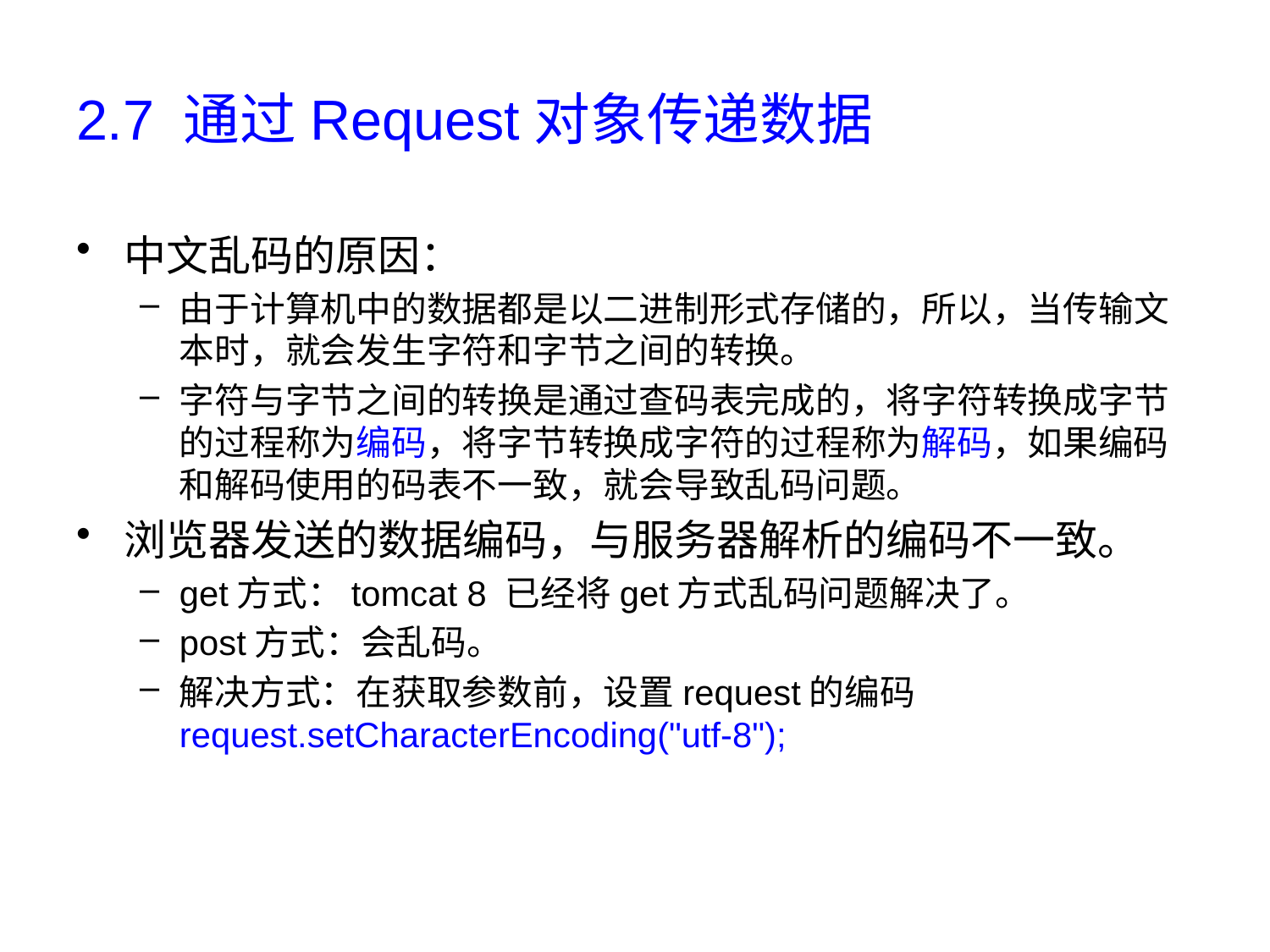

# 2.7 通过Request对象传递数据
中文乱码的原因：
由于计算机中的数据都是以二进制形式存储的，所以，当传输文本时，就会发生字符和字节之间的转换。
字符与字节之间的转换是通过查码表完成的，将字符转换成字节的过程称为编码，将字节转换成字符的过程称为解码，如果编码和解码使用的码表不一致，就会导致乱码问题。
浏览器发送的数据编码，与服务器解析的编码不一致。
get方式：tomcat 8 已经将get方式乱码问题解决了。
post方式：会乱码。
解决方式：在获取参数前，设置request的编码request.setCharacterEncoding("utf-8");